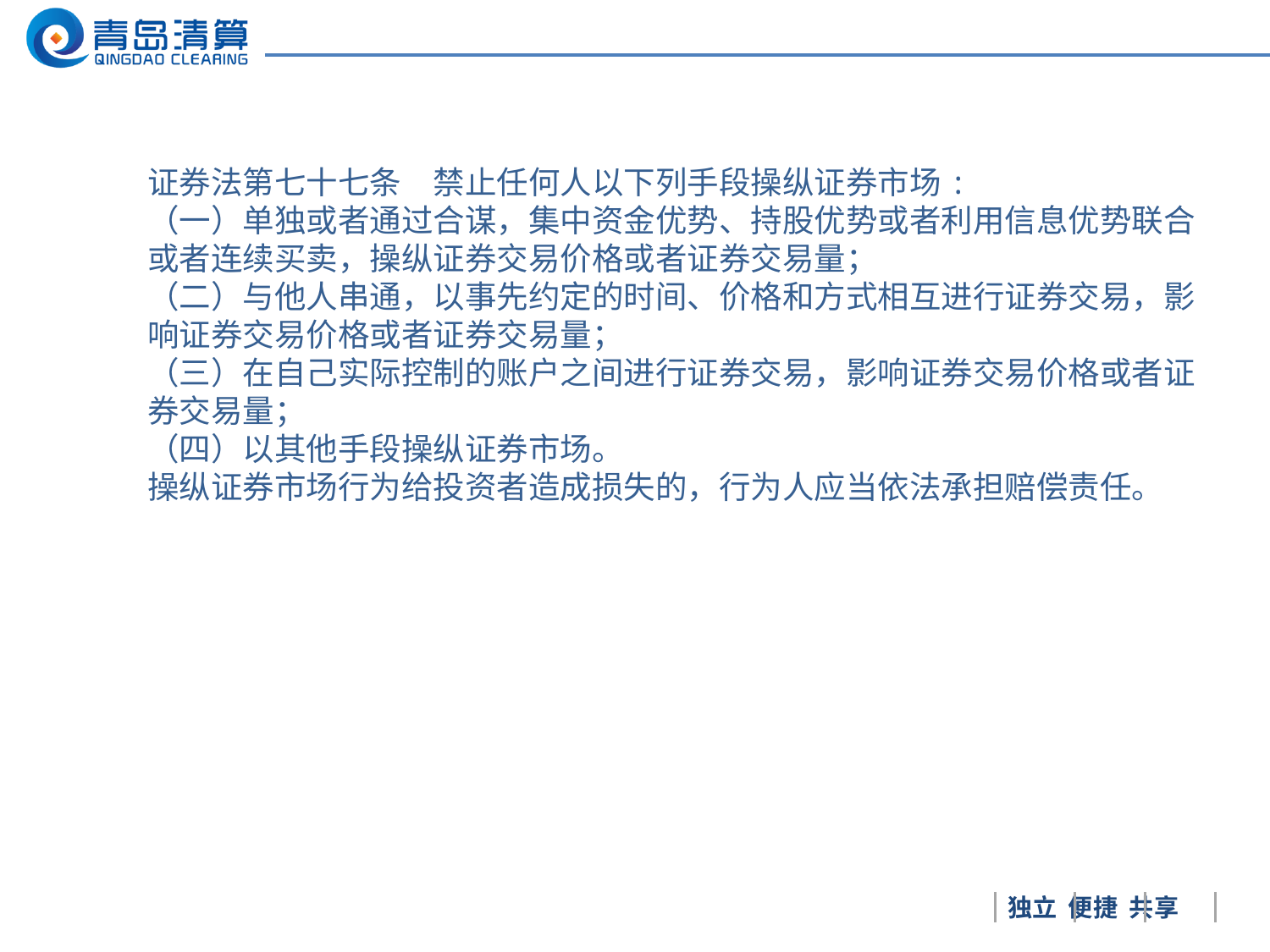

证券法第七十七条　禁止任何人以下列手段操纵证券市场:
（一）单独或者通过合谋，集中资金优势、持股优势或者利用信息优势联合或者连续买卖，操纵证券交易价格或者证券交易量；
（二）与他人串通，以事先约定的时间、价格和方式相互进行证券交易，影响证券交易价格或者证券交易量；
（三）在自己实际控制的账户之间进行证券交易，影响证券交易价格或者证券交易量；
（四）以其他手段操纵证券市场。
操纵证券市场行为给投资者造成损失的，行为人应当依法承担赔偿责任。